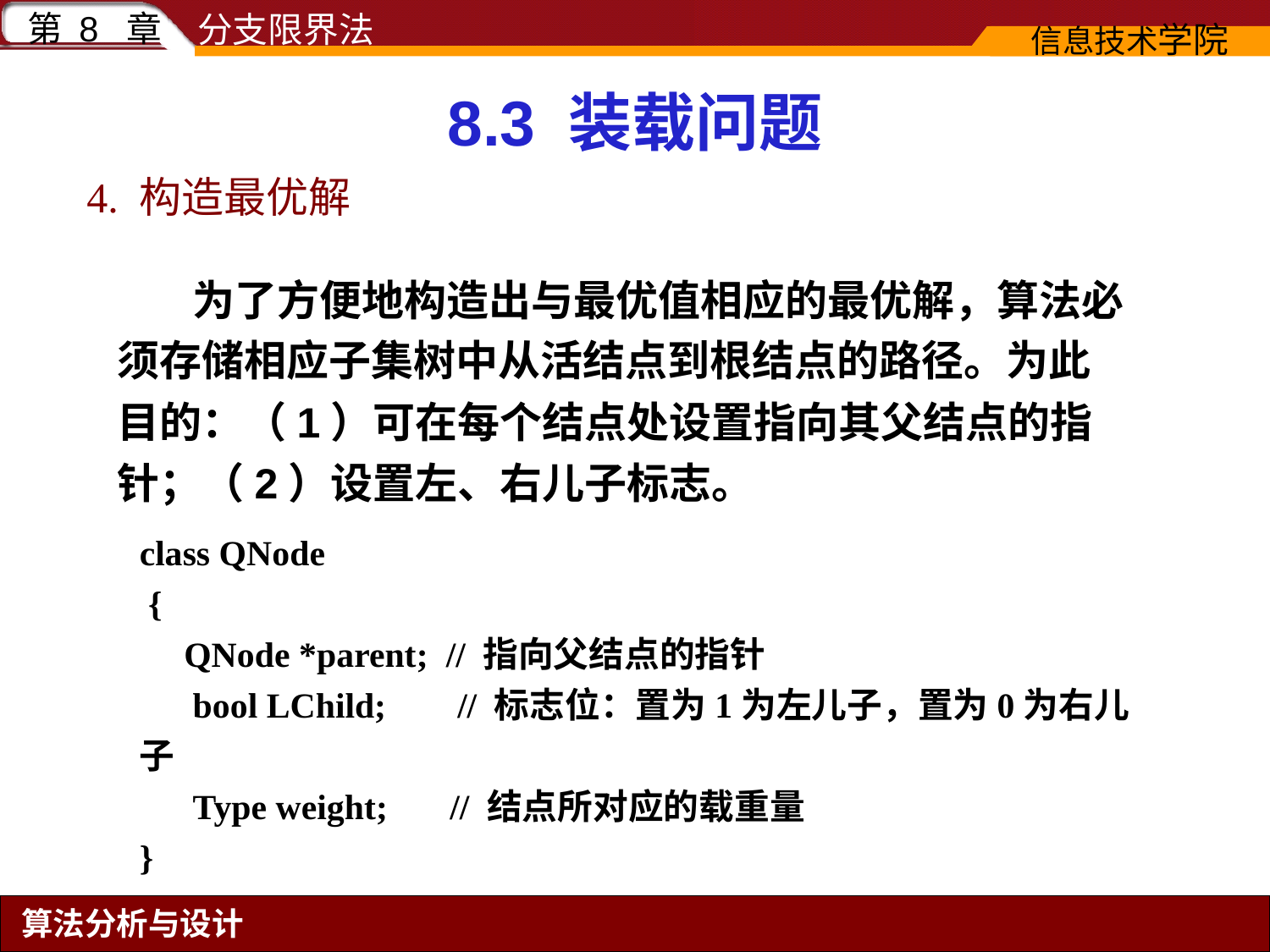

# 8.3 装载问题
4. 构造最优解
为了方便地构造出与最优值相应的最优解，算法必须存储相应子集树中从活结点到根结点的路径。为此目的：（1）可在每个结点处设置指向其父结点的指针；（2）设置左、右儿子标志。

class QNode
 {
     QNode *parent;  // 指向父结点的指针
      bool LChild;        // 标志位：置为1为左儿子，置为0为右儿子
      Type weight;       // 结点所对应的载重量
}